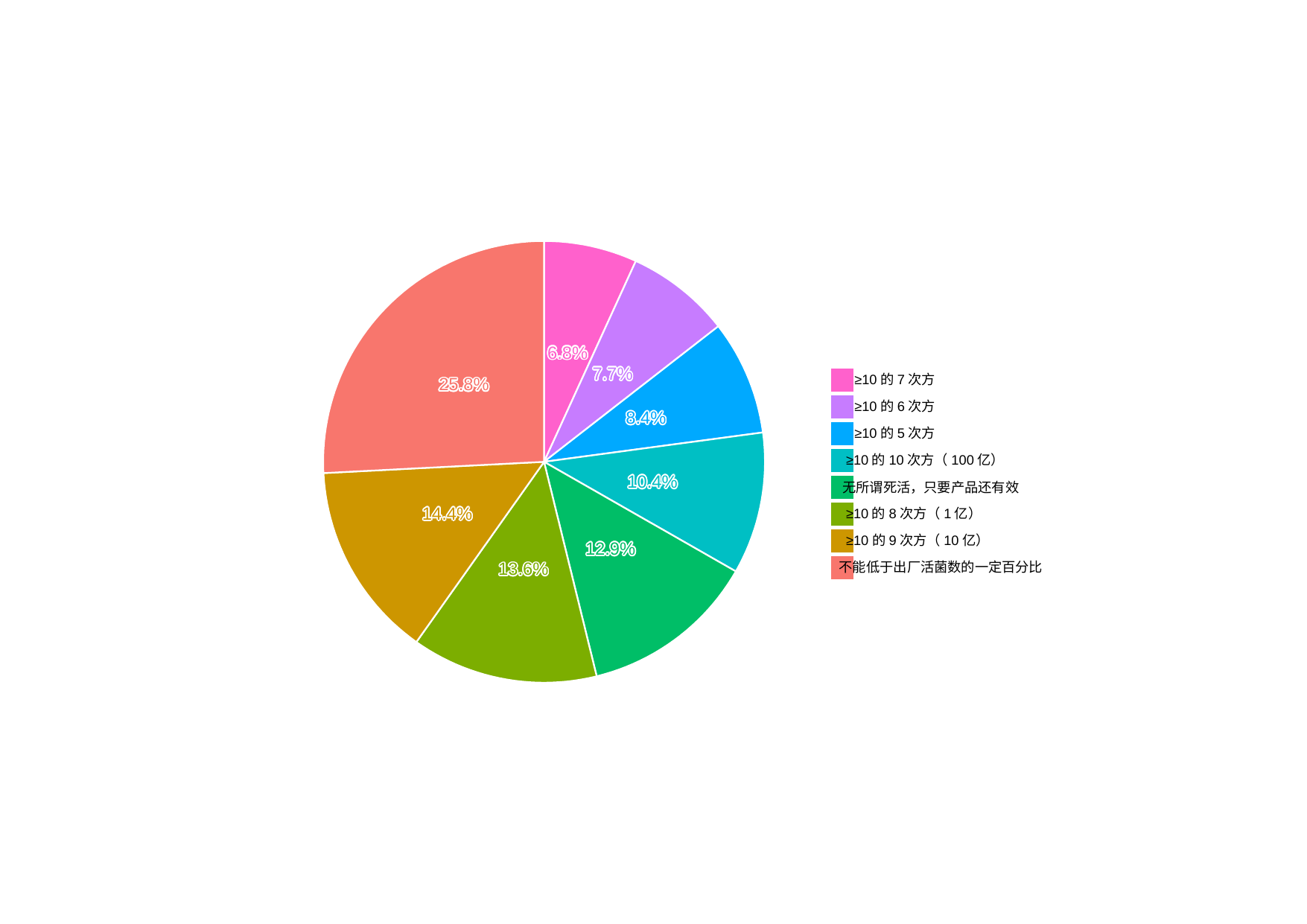

6.8%
6.8%
6.8%
6.8%
6.8%
6.8%
6.8%
6.8%
6.8%
6.8%
6.8%
6.8%
6.8%
6.8%
6.8%
6.8%
6.8%
7.7%
7.7%
7.7%
7.7%
7.7%
7.7%
7.7%

7.7%
7.7%
7.7%
7.7%
7.7%
7.7%
7.7%
7.7%
7.7%
7.7%
≥10的7次方
25.8%
25.8%
25.8%
25.8%
25.8%
25.8%
25.8%
25.8%
25.8%
25.8%
25.8%
25.8%
25.8%
25.8%
25.8%
25.8%
25.8%

≥10的6次方
8.4%
8.4%
8.4%
8.4%
8.4%
8.4%
8.4%
8.4%
8.4%
8.4%
8.4%
8.4%
8.4%
8.4%
8.4%
8.4%
8.4%

≥10的5次方

≥10的10次方（100亿）

10.4%
10.4%
10.4%
10.4%
10.4%

10.4%
10.4%
10.4%
10.4%
10.4%
10.4%
10.4%
10.4%
10.4%
10.4%
10.4%
10.4%
无所谓死活，只要产品还有效

14.4%
14.4%
14.4%
14.4%
14.4%
14.4%
14.4%
14.4%
14.4%
14.4%
14.4%
14.4%
14.4%
14.4%
≥10的8次方（1亿）
14.4%
14.4%
14.4%

≥10的9次方（10亿）
12.9%
12.9%
12.9%
12.9%
12.9%
12.9%
12.9%
12.9%
12.9%
12.9%
12.9%
12.9%
12.9%
12.9%
12.9%
12.9%
12.9%

13.6%
13.6%
13.6%
13.6%
13.6%
13.6%
13.6%
13.6%
13.6%
13.6%
13.6%
13.6%
13.6%
13.6%
不能低于出厂活菌数的一定百分比
13.6%
13.6%
13.6%